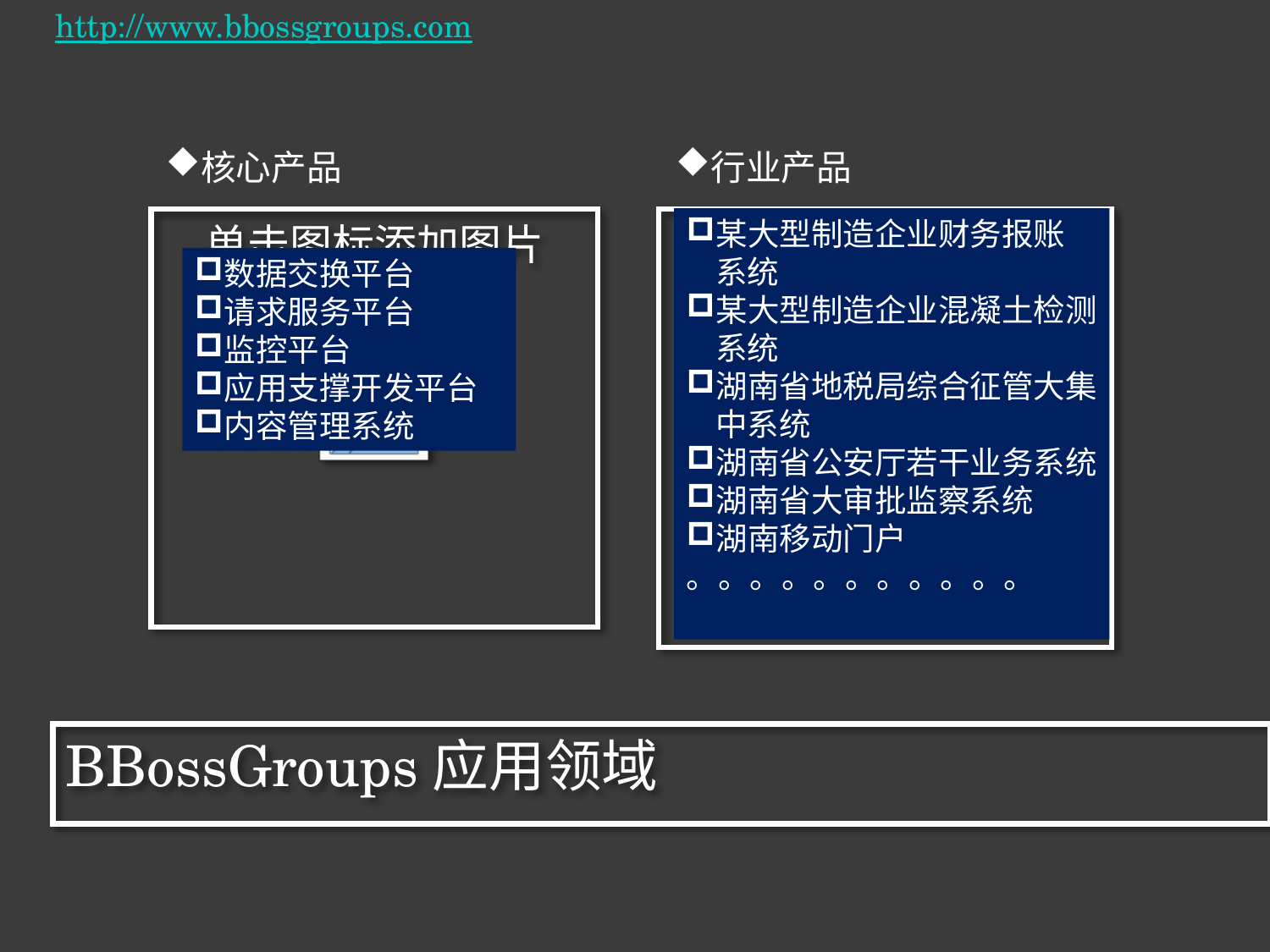

http://www.bbossgroups.com
核心产品
行业产品
某大型制造企业财务报账
   系统
某大型制造企业混凝土检测
   系统
湖南省地税局综合征管大集
   中系统
湖南省公安厅若干业务系统
湖南省大审批监察系统
湖南移动门户
。。。。。。。。。。。

数据交换平台
请求服务平台
监控平台
应用支撑开发平台
内容管理系统
BBossGroups应用领域